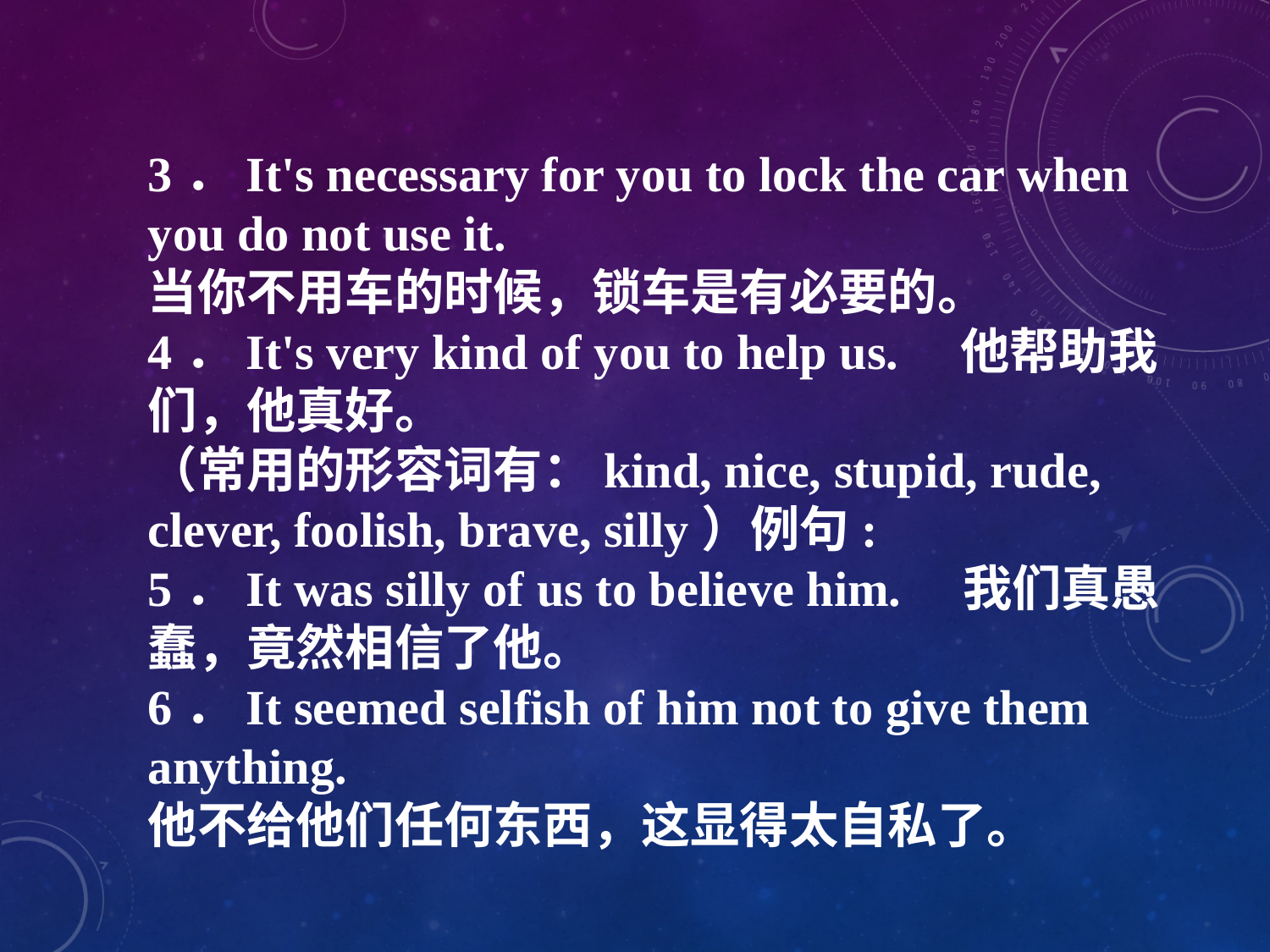

3．It's necessary for you to lock the car when you do not use it.
当你不用车的时候，锁车是有必要的。
4．It's very kind of you to help us.　他帮助我们，他真好。
（常用的形容词有：kind, nice, stupid, rude, clever, foolish, brave, silly）例句:
5．It was silly of us to believe him.　我们真愚蠢，竟然相信了他。
6．It seemed selfish of him not to give them anything.
他不给他们任何东西，这显得太自私了。